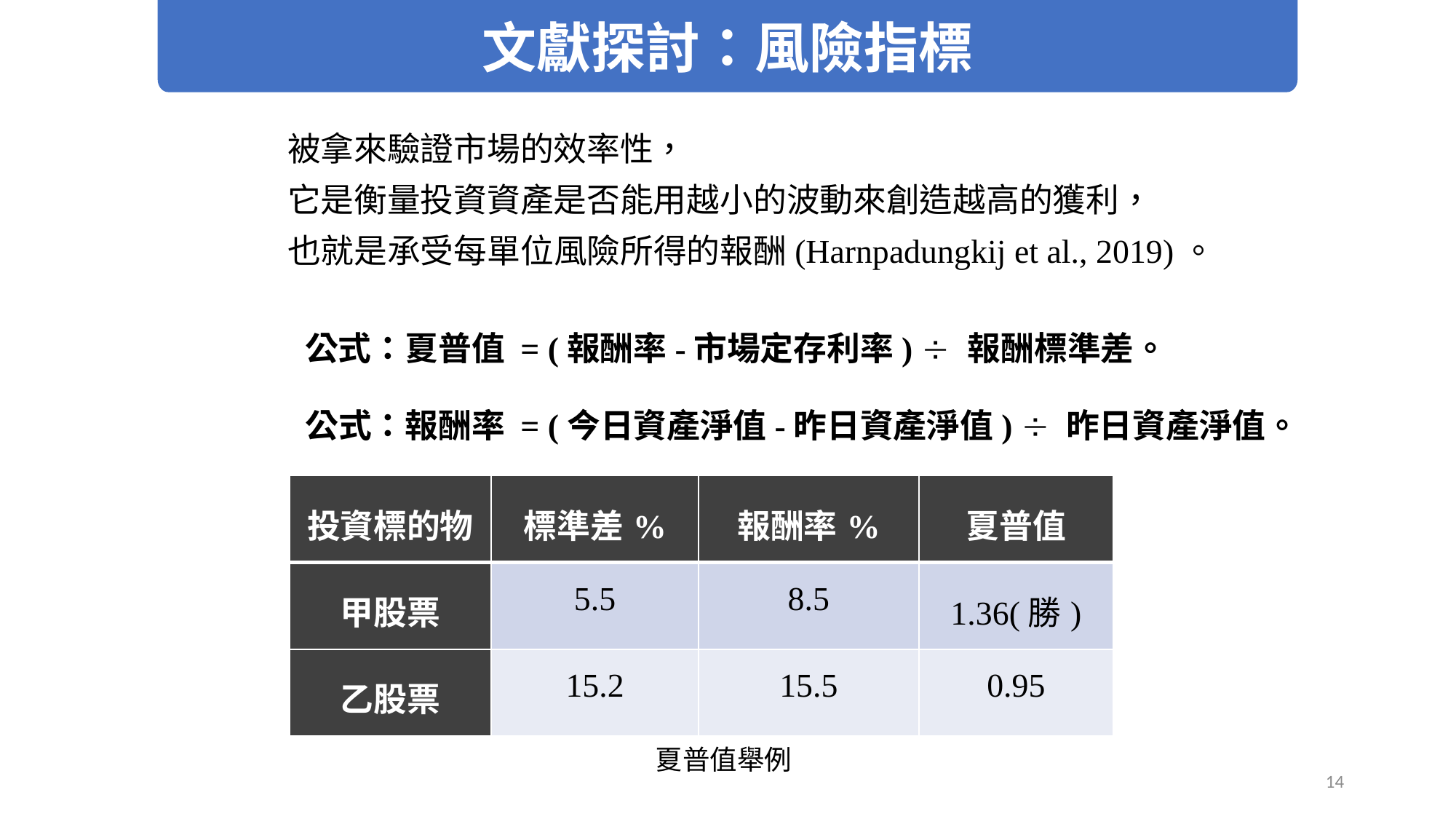

文獻探討：風險指標
被拿來驗證市場的效率性，
它是衡量投資資產是否能用越小的波動來創造越高的獲利，
也就是承受每單位風險所得的報酬(Harnpadungkij et al., 2019)。

公式：夏普值 = (報酬率-市場定存利率) ÷ 報酬標準差。
公式：報酬率 = (今日資產淨值-昨日資產淨值) ÷ 昨日資產淨值。
| 投資標的物 | 標準差% | 報酬率% | 夏普值 |
| --- | --- | --- | --- |
| 甲股票 | 5.5 | 8.5 | 1.36(勝) |
| 乙股票 | 15.2 | 15.5 | 0.95 |
夏普值舉例
14